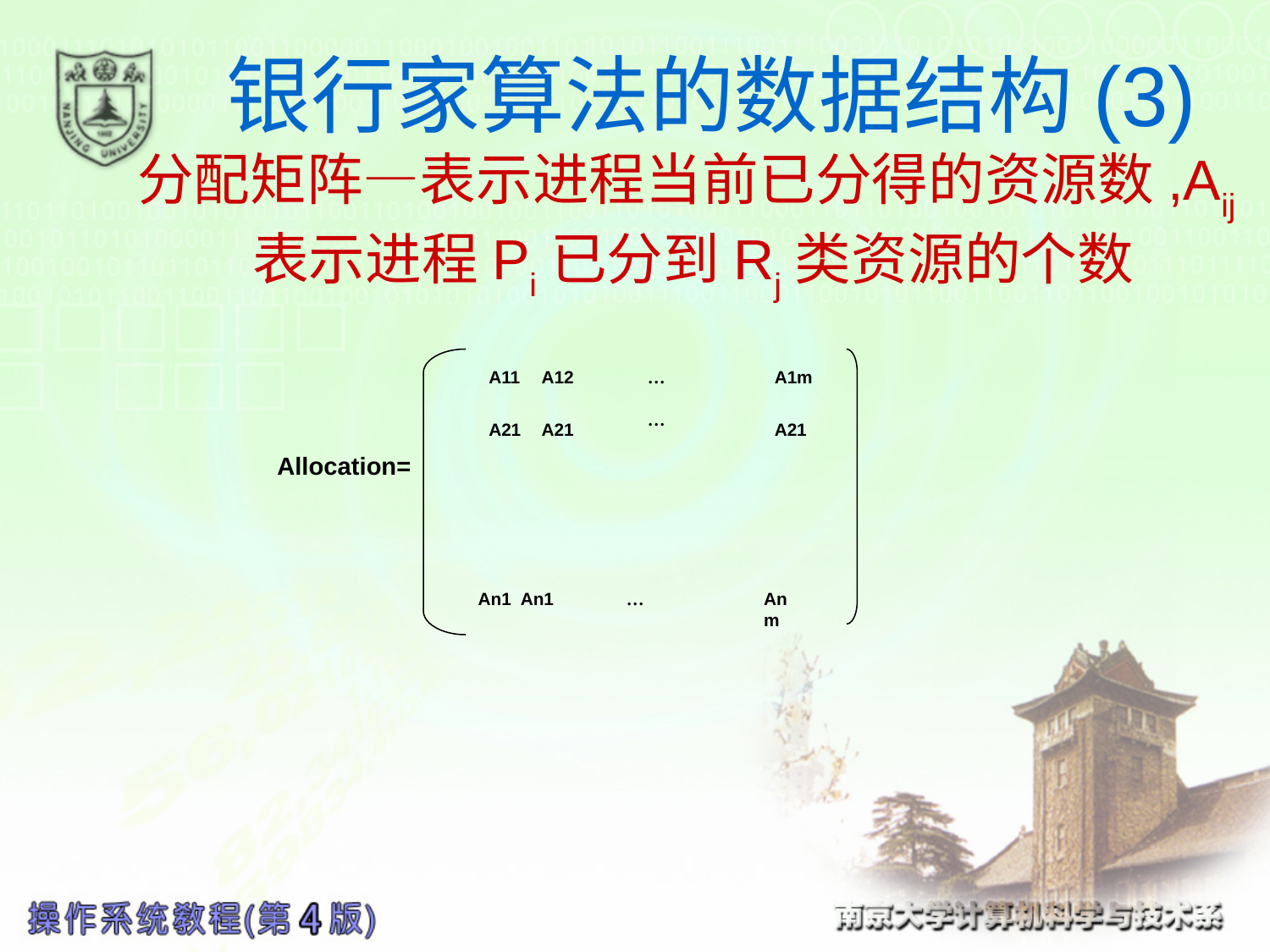

# 银行家算法的数据结构(3) 分配矩阵—表示进程当前已分得的资源数,Aij表示进程Pi已分到Rj类资源的个数

A11
A12
…
A1m
…
A21
A21
A21
Allocation=
An1
An1
…
Anm